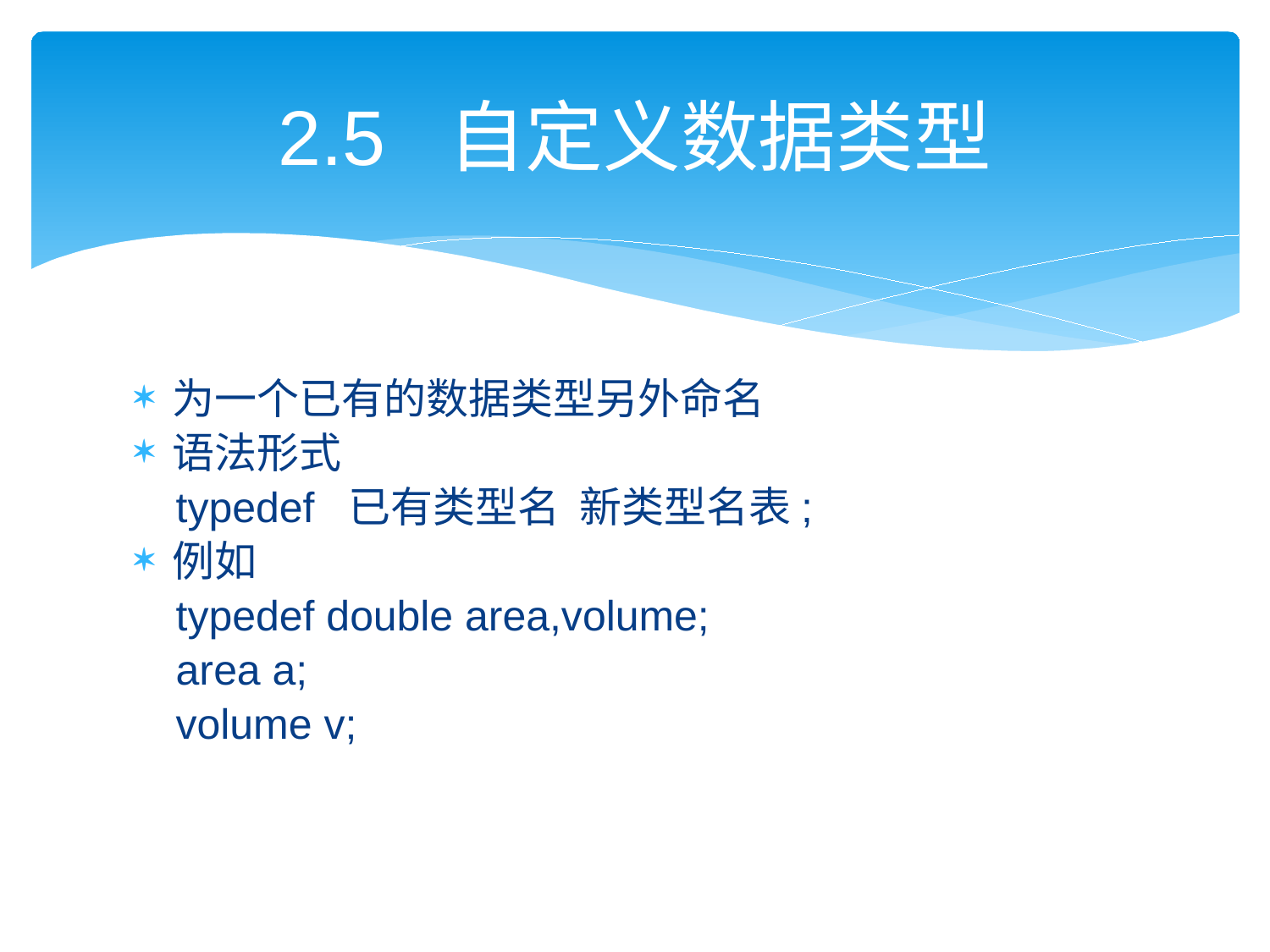

# 2.5  自定义数据类型
为一个已有的数据类型另外命名
语法形式
typedef  已有类型名  新类型名表;
例如
typedef double area,volume;
area a;
volume v;